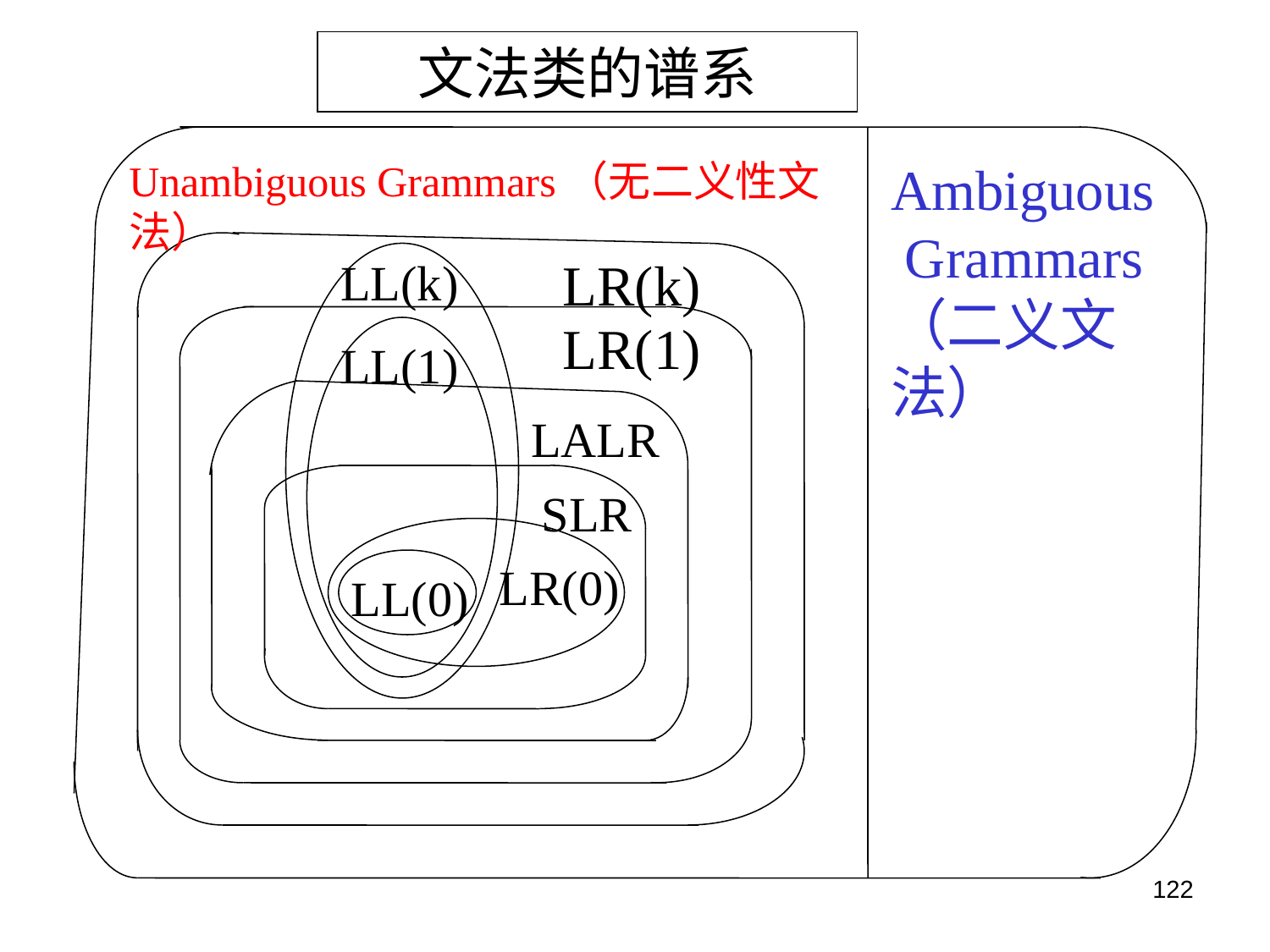

文法类的谱系

Unambiguous Grammars（无二义性文法）
Ambiguous
 Grammars
（二义文法）

LR(k)

LL(k)

LR(1)

LL(1)

LALR

SLR

LR(0)
LL(0)

122